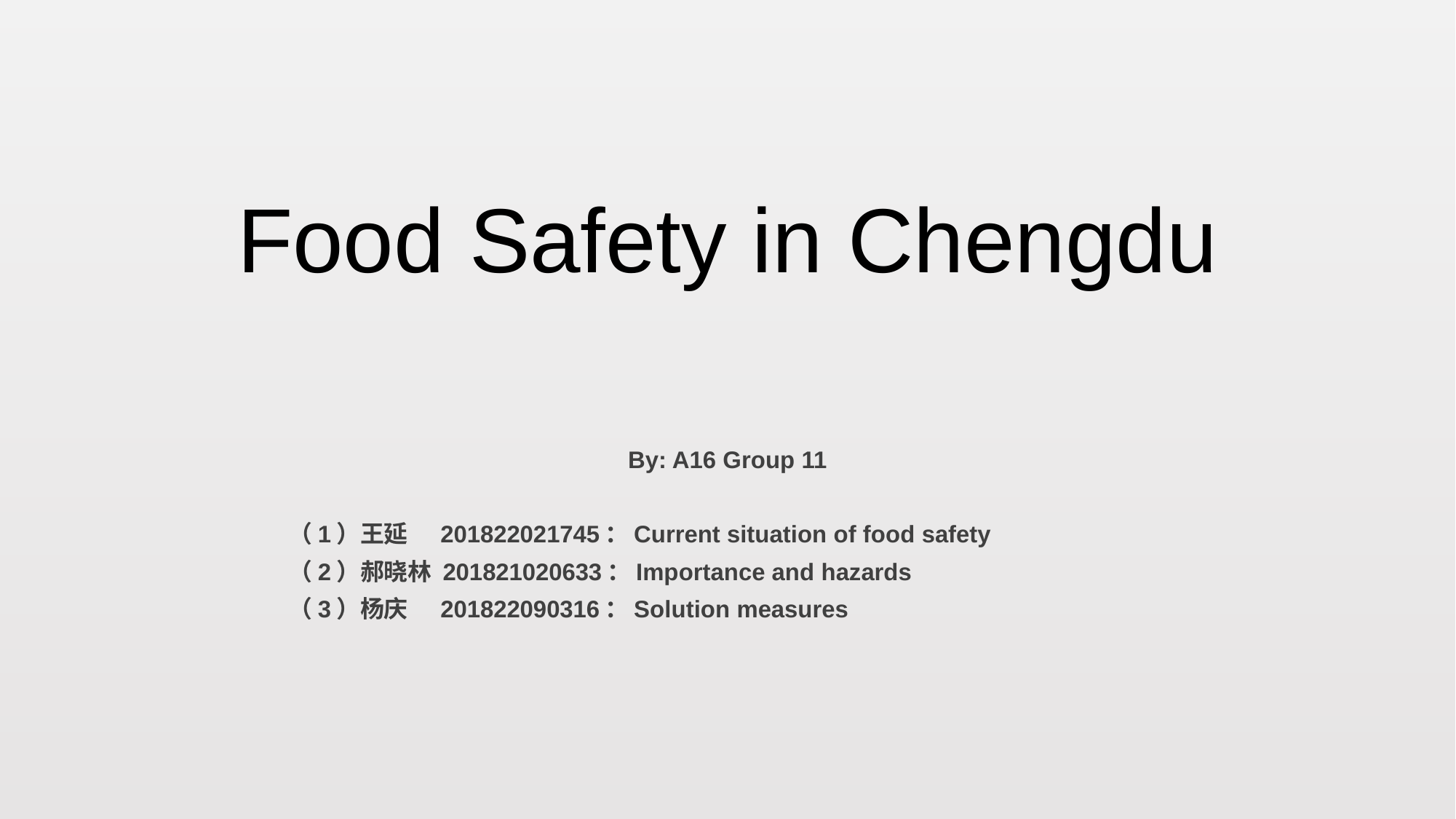

# Food Safety in Chengdu
By: A16 Group 11

		（1）王延     201822021745：Current situation of food safety
		（2）郝晓林 201821020633：Importance and hazards
		（3）杨庆     201822090316：Solution measures